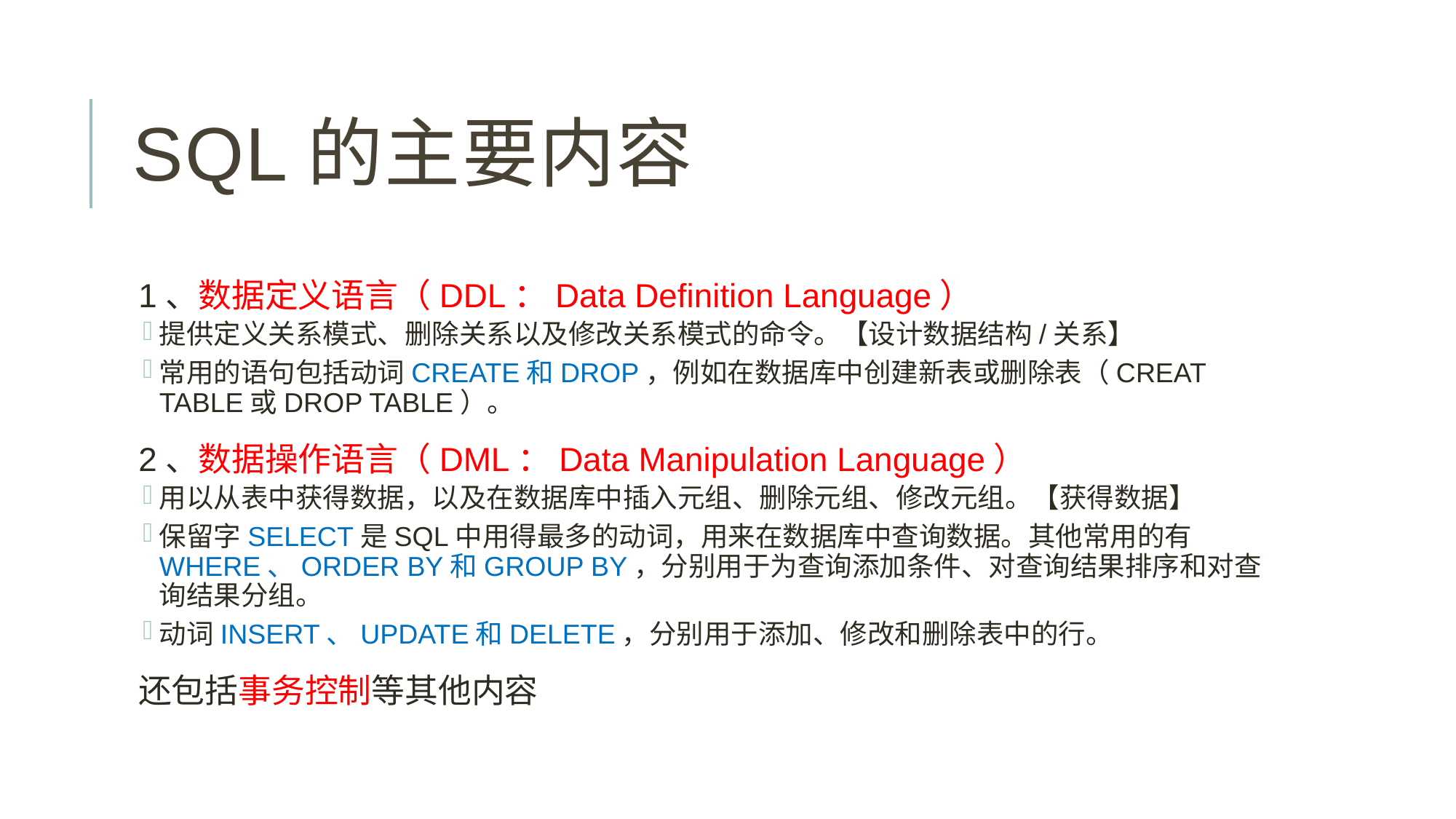

# SQL的主要内容
1、数据定义语言（DDL：Data Definition Language）
提供定义关系模式、删除关系以及修改关系模式的命令。【设计数据结构/关系】
常用的语句包括动词CREATE和DROP，例如在数据库中创建新表或删除表（CREAT TABLE或DROP TABLE）。
2、数据操作语言（DML：Data Manipulation Language）
用以从表中获得数据，以及在数据库中插入元组、删除元组、修改元组。【获得数据】
保留字SELECT是SQL中用得最多的动词，用来在数据库中查询数据。其他常用的有WHERE、ORDER BY和GROUP BY，分别用于为查询添加条件、对查询结果排序和对查询结果分组。
动词INSERT、UPDATE和DELETE，分别用于添加、修改和删除表中的行。
还包括事务控制等其他内容